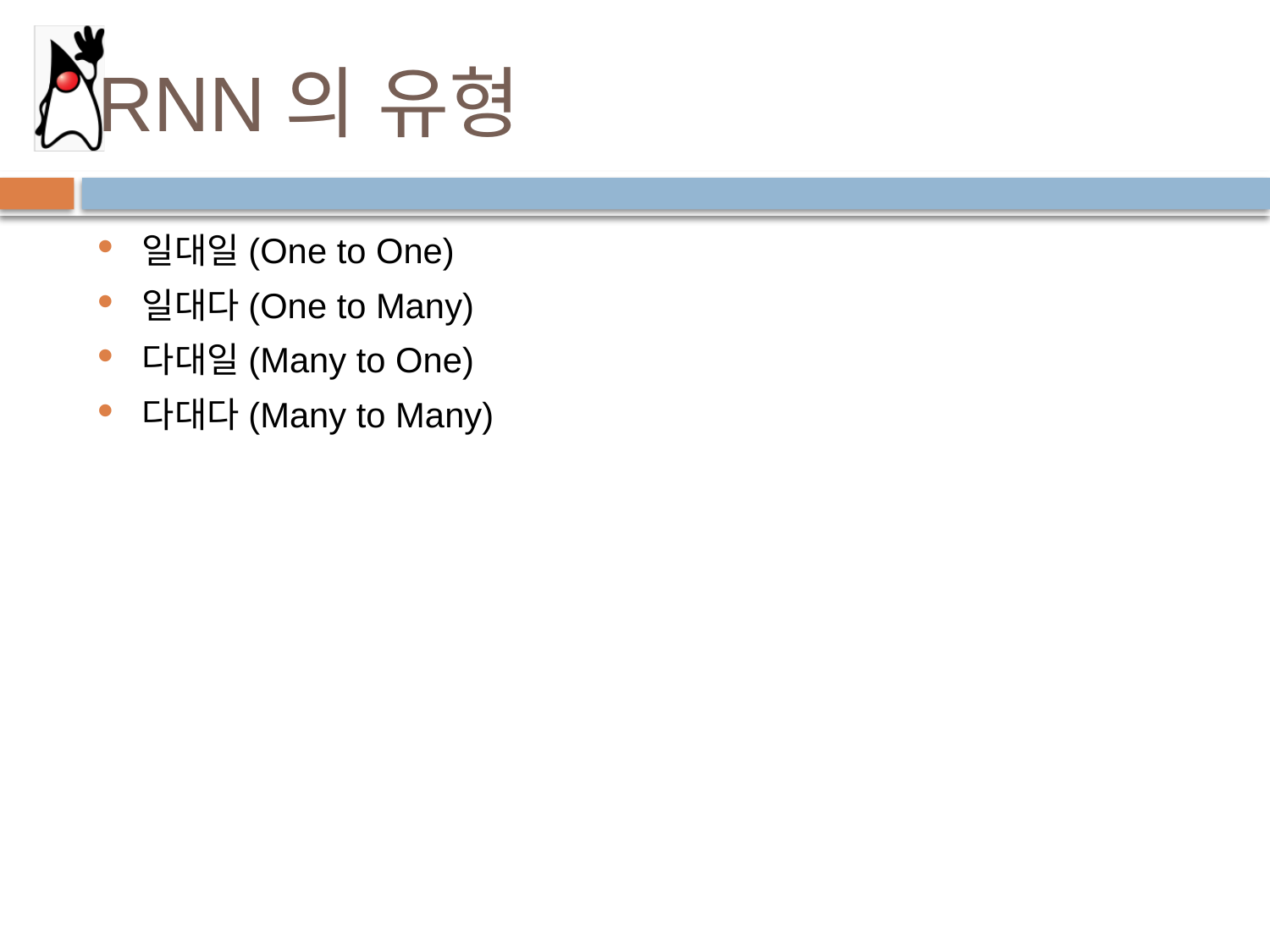

# RNN의 유형
일대일(One to One)
일대다(One to Many)
다대일(Many to One)
다대다(Many to Many)